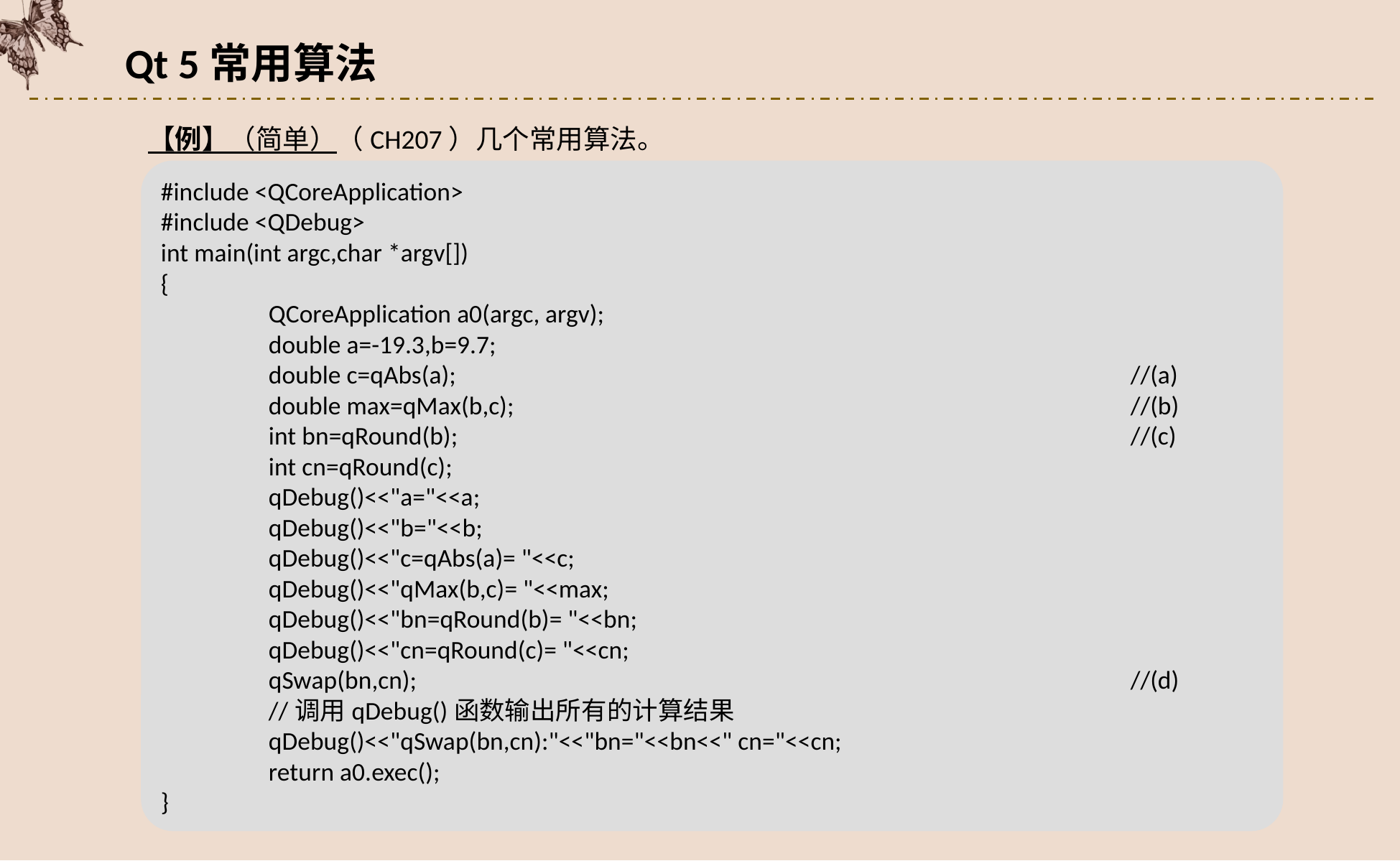

Qt 5常用算法
【例】（简单）（CH207）几个常用算法。
#include <QCoreApplication>
#include <QDebug>
int main(int argc,char *argv[])
{
	QCoreApplication a0(argc, argv);
	double a=-19.3,b=9.7;
	double c=qAbs(a);        						//(a)
	double max=qMax(b,c);    						//(b)
	int bn=qRound(b);        						//(c)
	int cn=qRound(c);
	qDebug()<<"a="<<a;
	qDebug()<<"b="<<b;
	qDebug()<<"c=qAbs(a)= "<<c;
	qDebug()<<"qMax(b,c)= "<<max;
	qDebug()<<"bn=qRound(b)= "<<bn;
	qDebug()<<"cn=qRound(c)= "<<cn;
	qSwap(bn,cn);							//(d)
	//调用qDebug()函数输出所有的计算结果
	qDebug()<<"qSwap(bn,cn):"<<"bn="<<bn<<" cn="<<cn;
	return a0.exec();
}